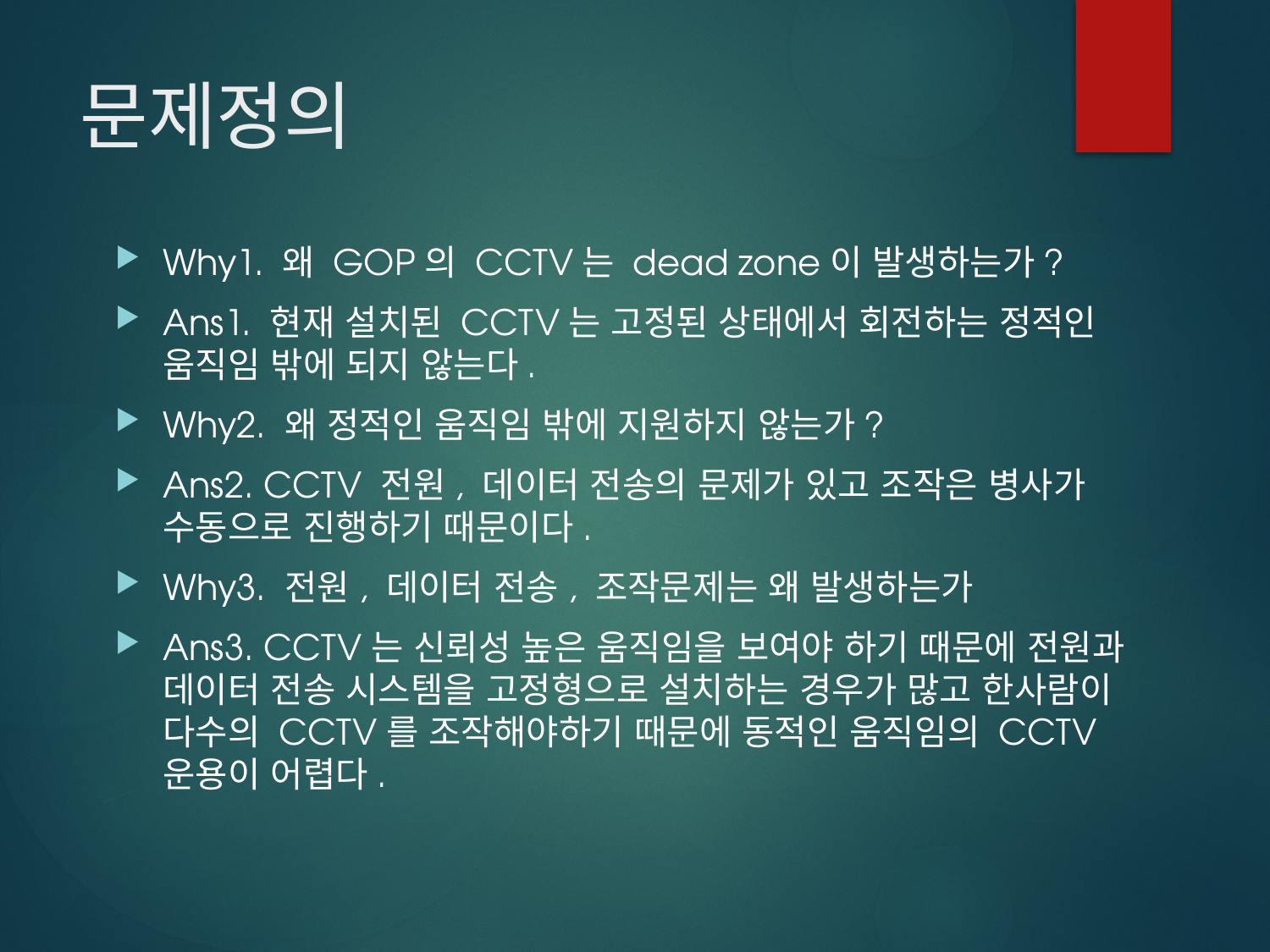

# 문제정의
Why1. 왜 GOP의 CCTV는 dead zone이 발생하는가?
Ans1. 현재 설치된 CCTV는 고정된 상태에서 회전하는 정적인 움직임 밖에 되지 않는다.
Why2. 왜 정적인 움직임 밖에 지원하지 않는가?
Ans2. CCTV 전원, 데이터 전송의 문제가 있고 조작은 병사가 수동으로 진행하기 때문이다.
Why3. 전원, 데이터 전송, 조작문제는 왜 발생하는가
Ans3. CCTV는 신뢰성 높은 움직임을 보여야 하기 때문에 전원과 데이터 전송 시스템을 고정형으로 설치하는 경우가 많고 한사람이 다수의 CCTV를 조작해야하기 때문에 동적인 움직임의 CCTV 운용이 어렵다.